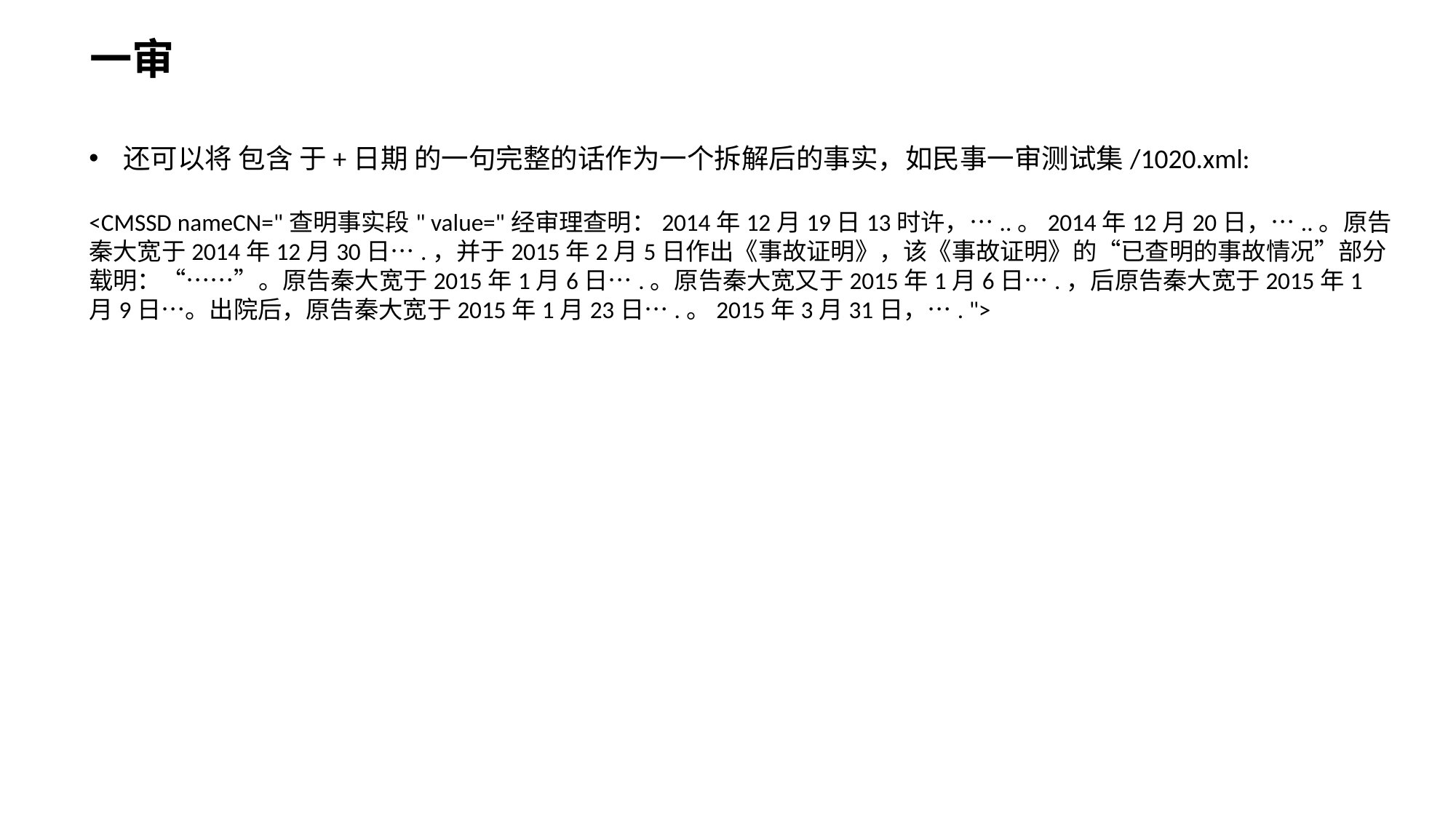

一审
还可以将 包含 于+日期 的一句完整的话作为一个拆解后的事实，如民事一审测试集/1020.xml:

<CMSSD nameCN="查明事实段" value="经审理查明：2014年12月19日13时许，…..。2014年12月20日，…..。原告秦大宽于2014年12月30日….，并于2015年2月5日作出《事故证明》，该《事故证明》的“已查明的事故情况”部分载明：“……”。原告秦大宽于2015年1月6日….。原告秦大宽又于2015年1月6日….，后原告秦大宽于2015年1月9日…。出院后，原告秦大宽于2015年1月23日….。2015年3月31日，…. ">